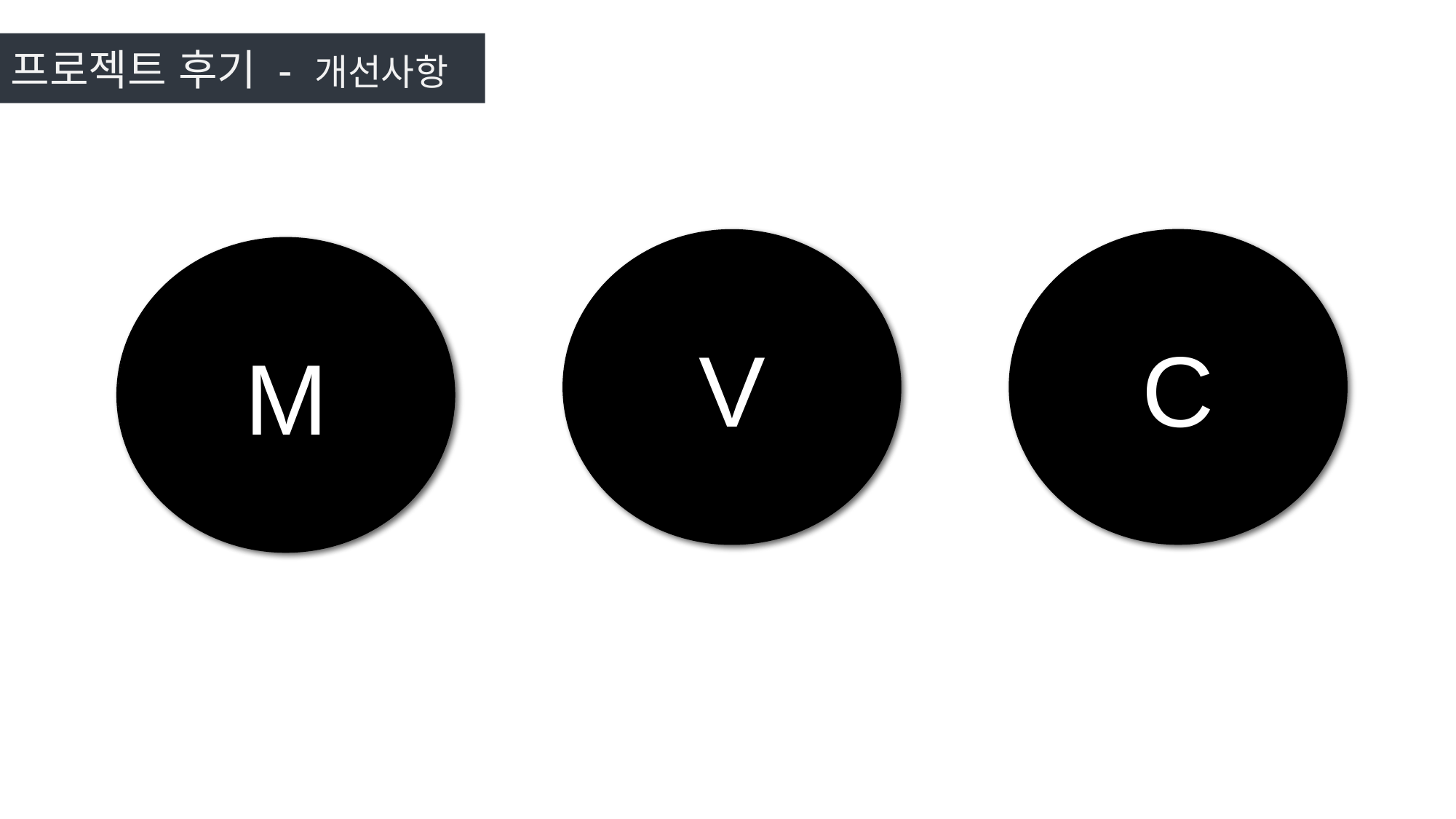

프로젝트 후기 - 개선사항

V
C

M
View
디자인 설계
변수명 설계

Controller
URL 패턴 설계

Model
프로토타입 설계
주석처리